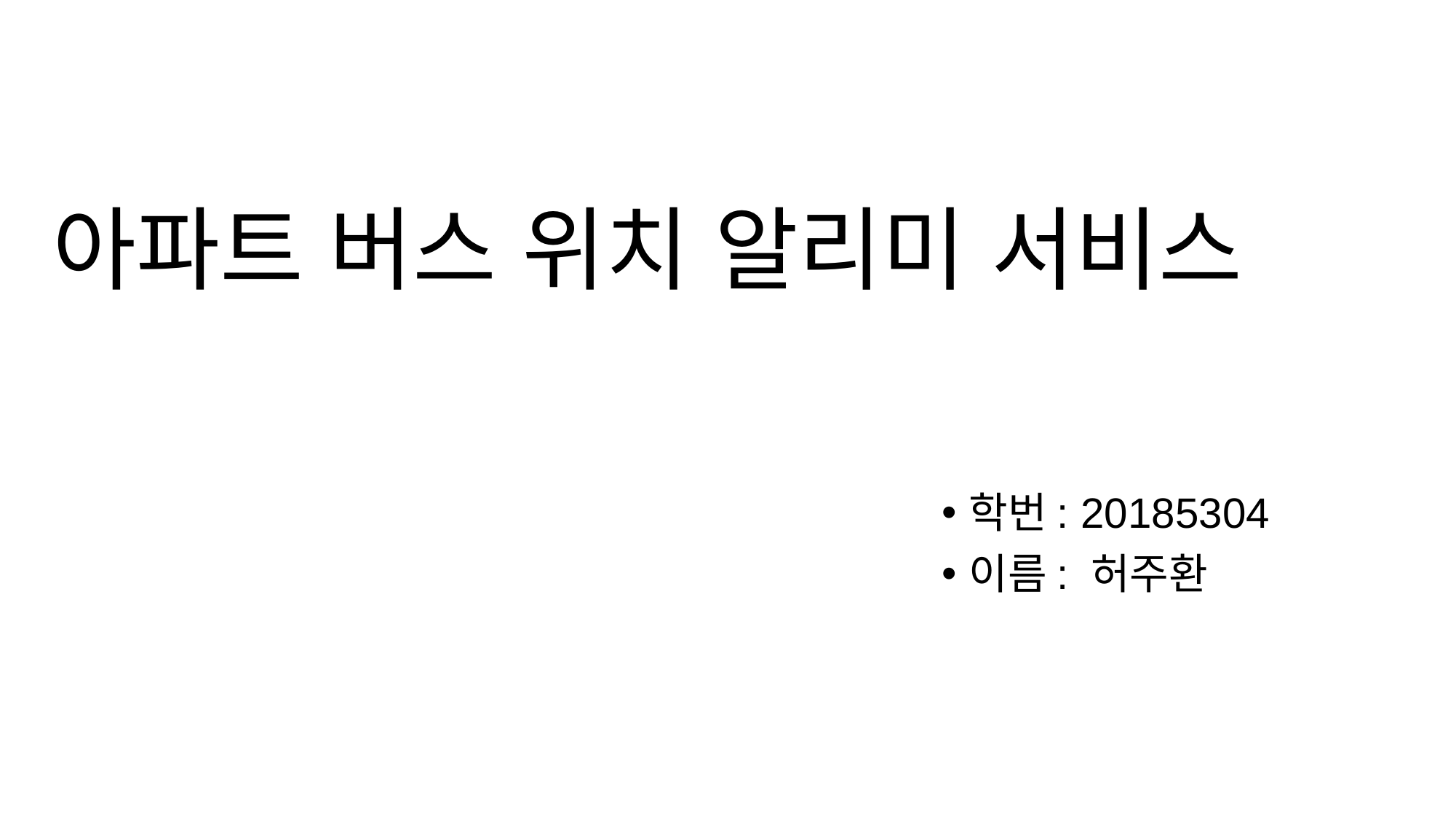

# 아파트 버스 위치 알리미 서비스
학번: 20185304
이름: 허주환